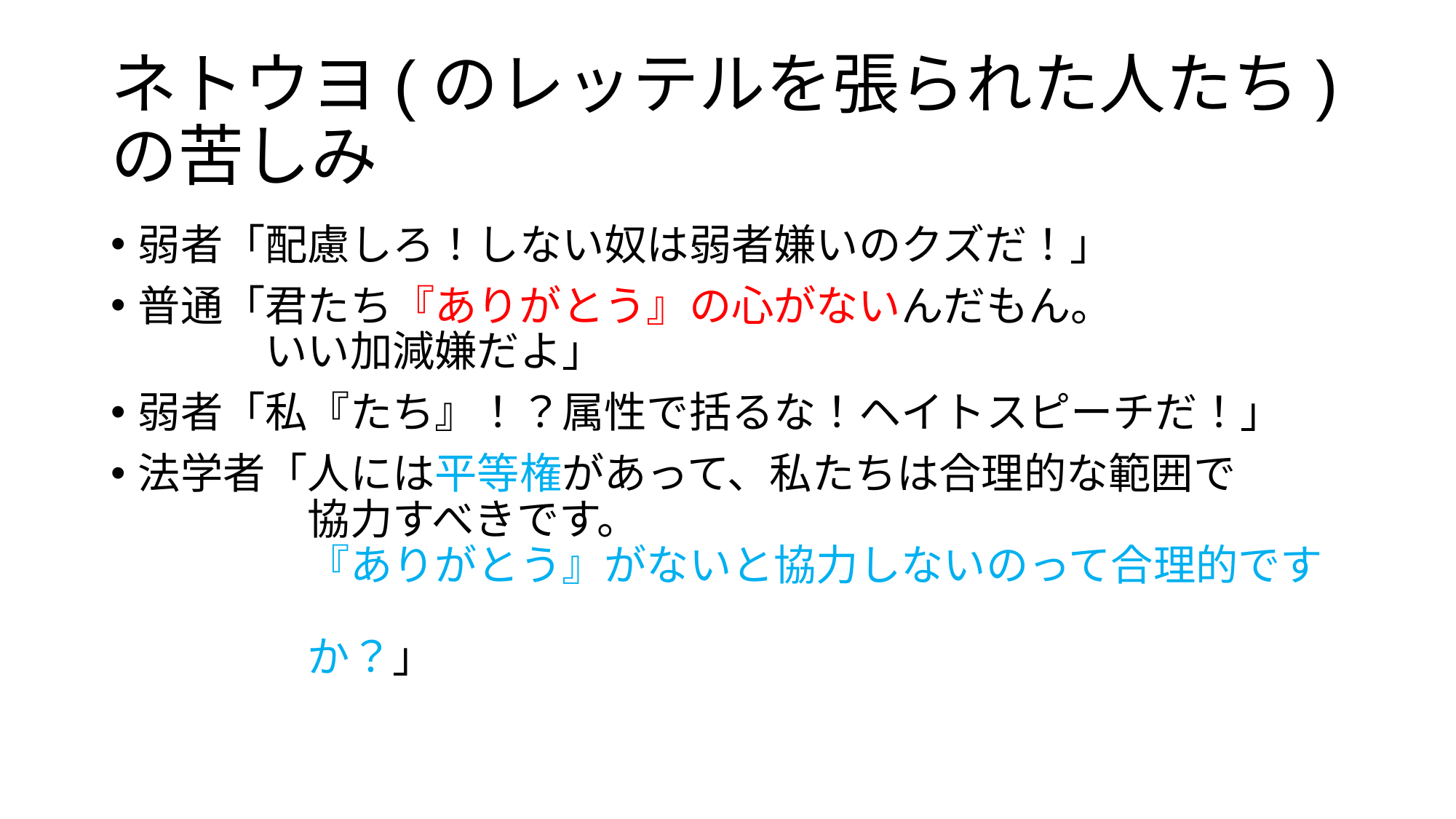

# ネトウヨ(のレッテルを張られた人たち)の苦しみ
弱者「配慮しろ！しない奴は弱者嫌いのクズだ！」
普通「君たち『ありがとう』の心がないんだもん。
　　　いい加減嫌だよ」
弱者「私『たち』！？属性で括るな！ヘイトスピーチだ！」
法学者「人には平等権があって、私たちは合理的な範囲で
　　　　協力すべきです。
　　　　『ありがとう』がないと協力しないのって合理的です　
　　　　か？」